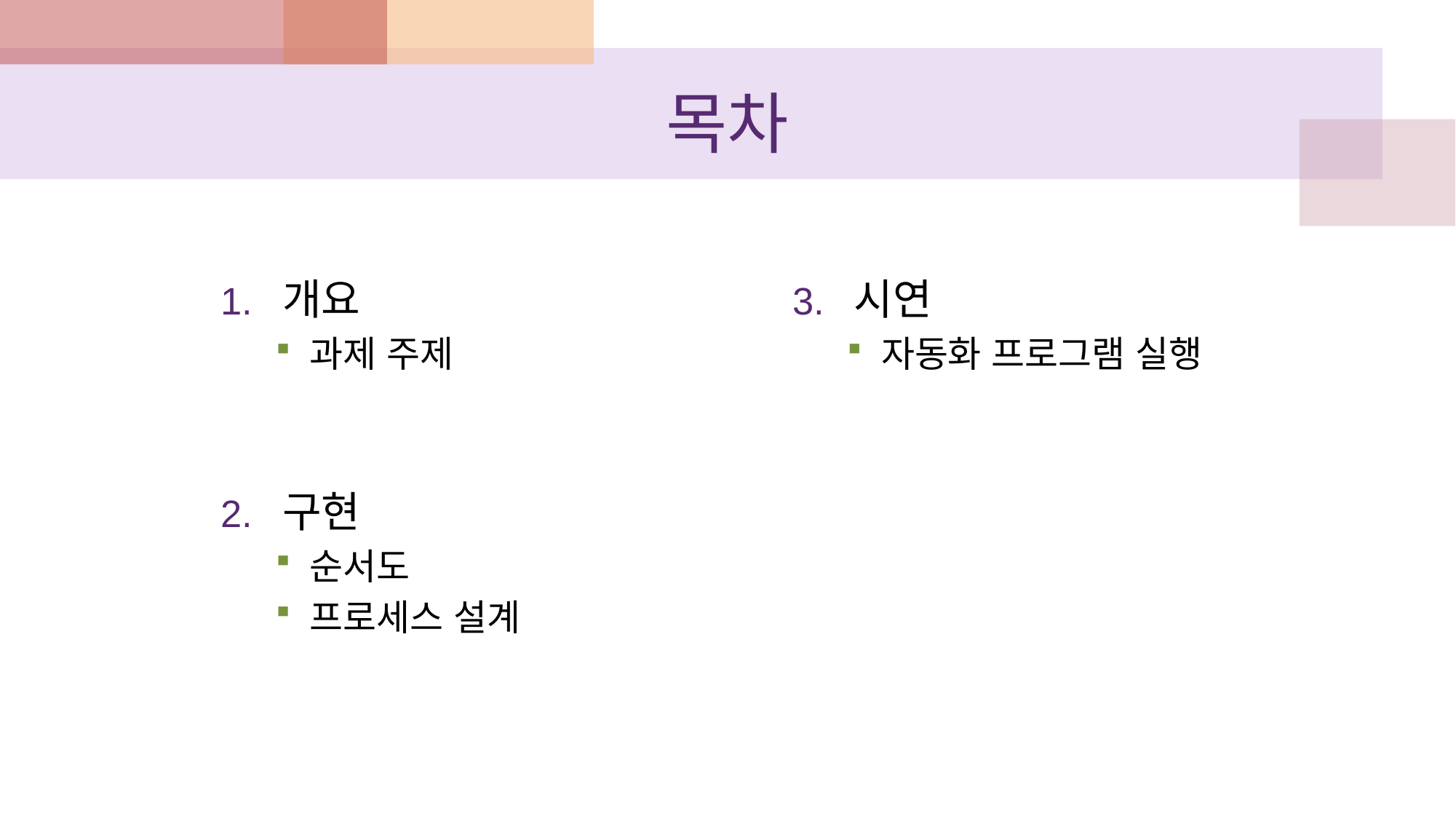

# 목차
개요
과제 주제

구현
순서도
프로세스 설계
시연
자동화 프로그램 실행